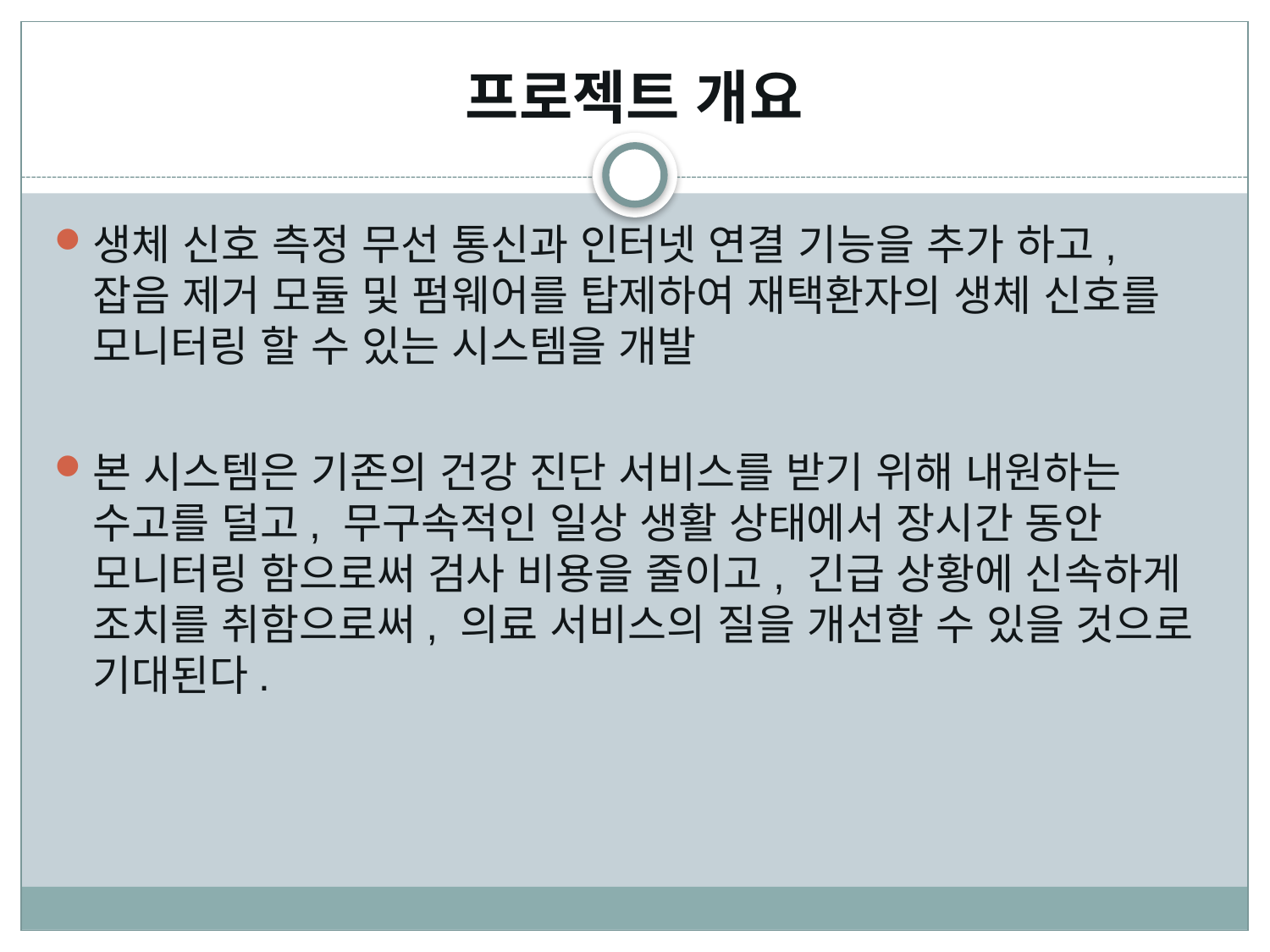

# 프로젝트 개요
생체 신호 측정 무선 통신과 인터넷 연결 기능을 추가 하고, 잡음 제거 모듈 및 펌웨어를 탑제하여 재택환자의 생체 신호를 모니터링 할 수 있는 시스템을 개발

본 시스템은 기존의 건강 진단 서비스를 받기 위해 내원하는 수고를 덜고, 무구속적인 일상 생활 상태에서 장시간 동안 모니터링 함으로써 검사 비용을 줄이고, 긴급 상황에 신속하게 조치를 취함으로써, 의료 서비스의 질을 개선할 수 있을 것으로 기대된다.